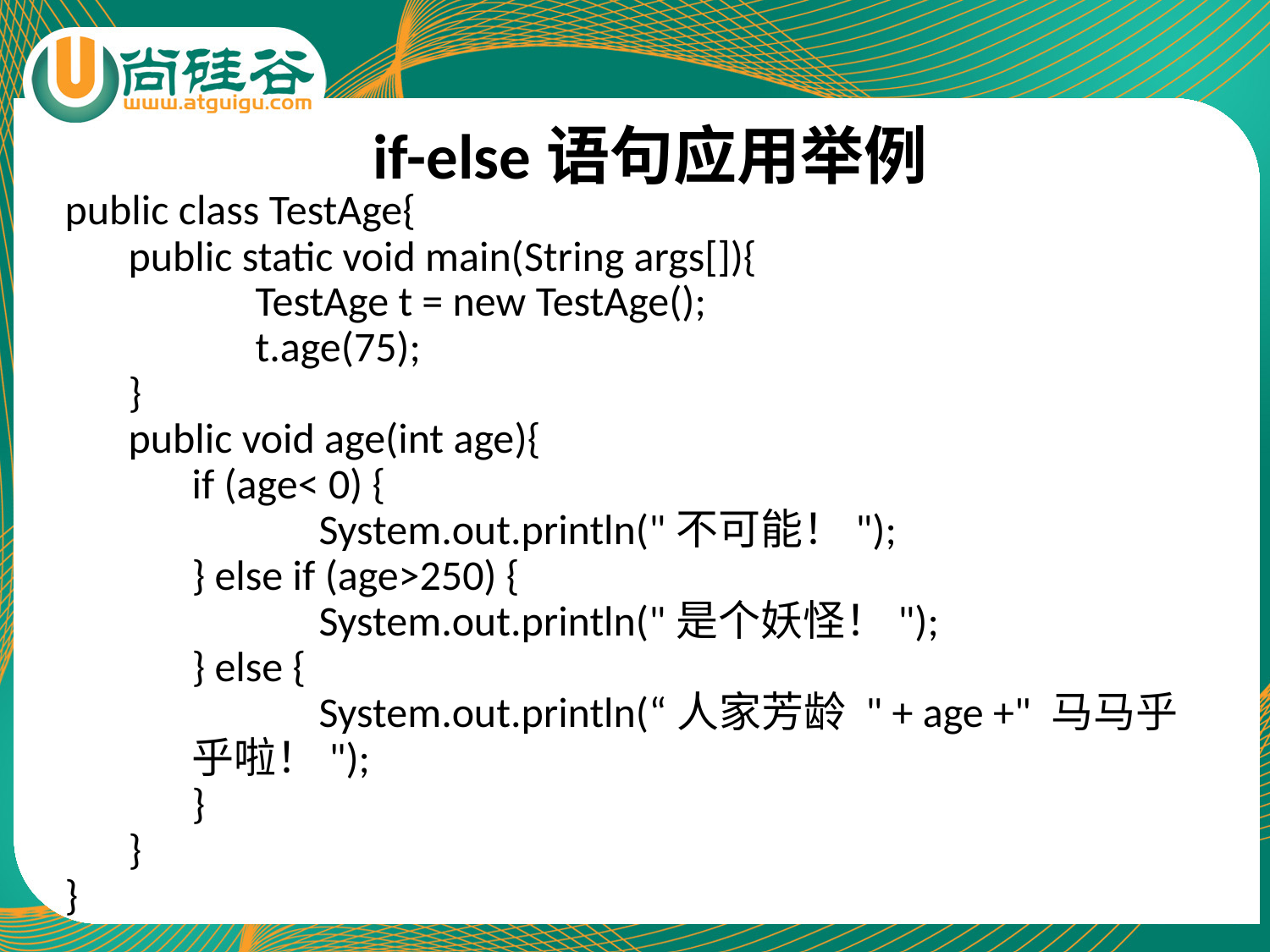

# if-else语句应用举例
public class TestAge{
public static void main(String args[]){
	TestAge t = new TestAge();
	t.age(75);
}
public void age(int age){
if (age< 0) {
	System.out.println("不可能！");
} else if (age>250) {
	System.out.println("是个妖怪！");
} else {
	System.out.println(“人家芳龄 " + age +" 马马乎乎啦！");
}
}
}